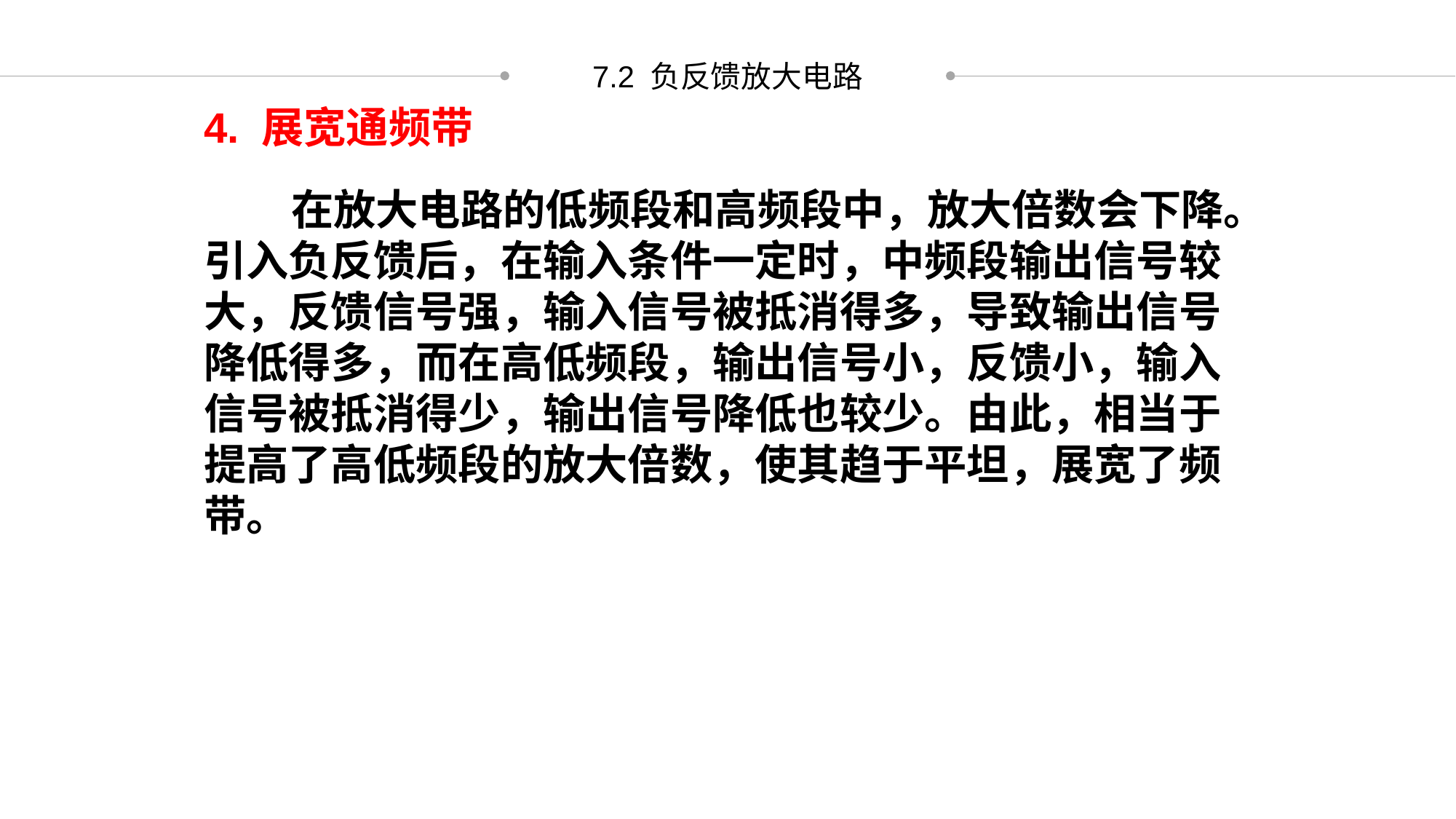

7.2 负反馈放大电路
4. 展宽通频带
        在放大电路的低频段和高频段中，放大倍数会下降。引入负反馈后，在输入条件一定时，中频段输出信号较大，反馈信号强，输入信号被抵消得多，导致输出信号降低得多，而在高低频段，输出信号小，反馈小，输入信号被抵消得少，输出信号降低也较少。由此，相当于提高了高低频段的放大倍数，使其趋于平坦，展宽了频带。